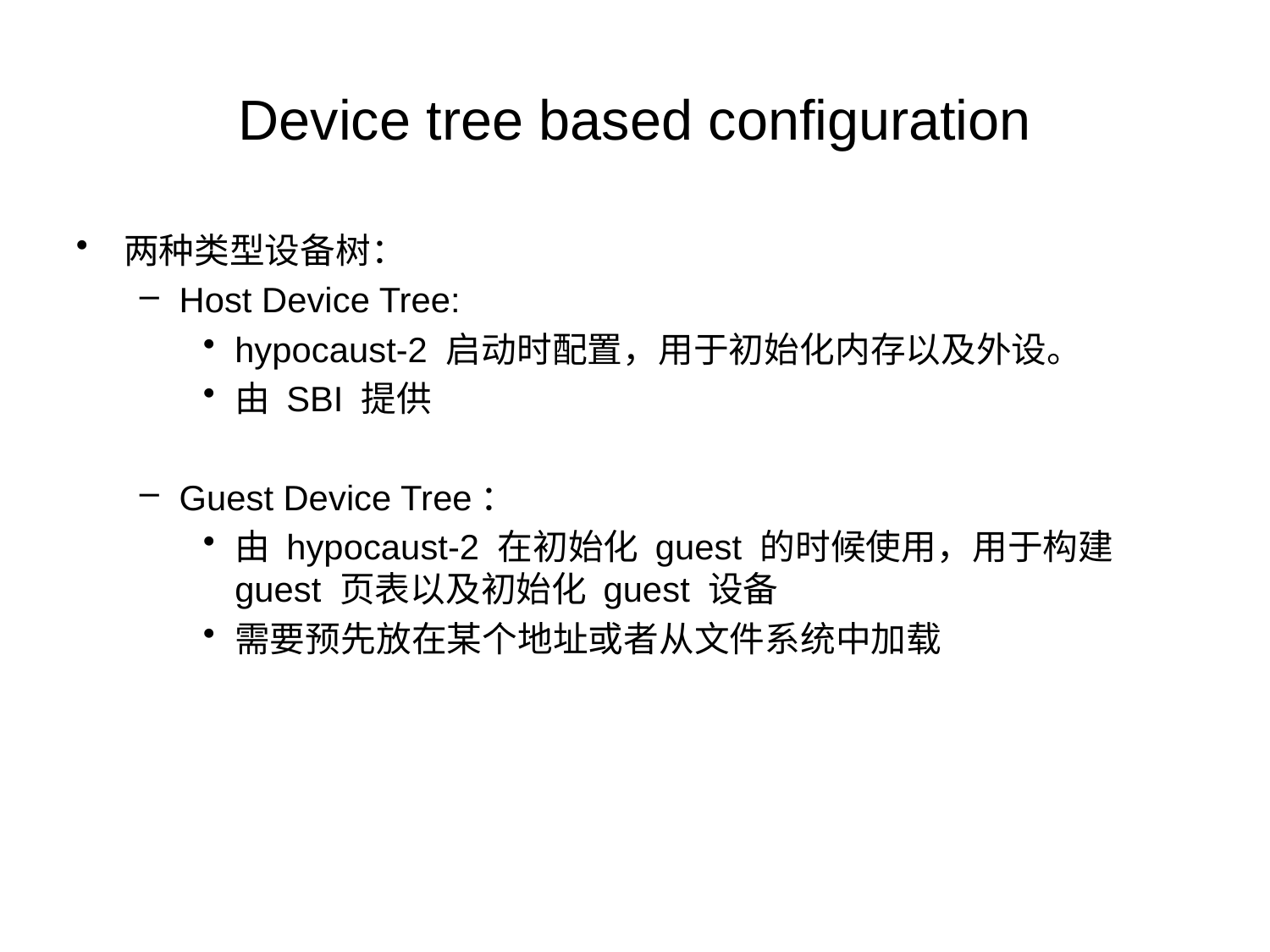

# Device tree based configuration
两种类型设备树：
Host Device Tree:
hypocaust-2 启动时配置，用于初始化内存以及外设。
由 SBI 提供

Guest Device Tree：
由 hypocaust-2 在初始化 guest 的时候使用，用于构建 guest 页表以及初始化 guest 设备
需要预先放在某个地址或者从文件系统中加载